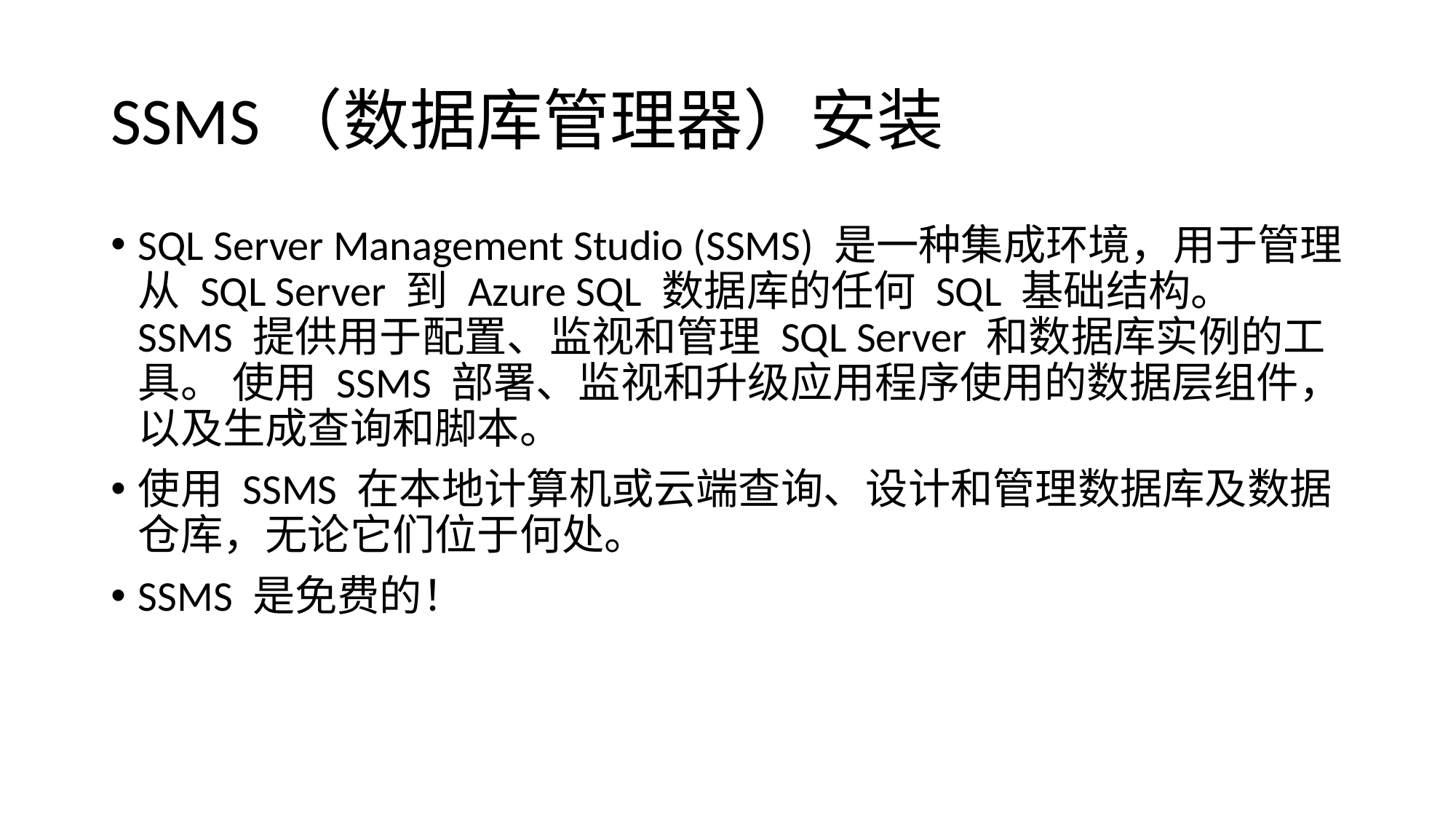

# SSMS（数据库管理器）安装
SQL Server Management Studio (SSMS) 是一种集成环境，用于管理从 SQL Server 到 Azure SQL 数据库的任何 SQL 基础结构。 SSMS 提供用于配置、监视和管理 SQL Server 和数据库实例的工具。 使用 SSMS 部署、监视和升级应用程序使用的数据层组件，以及生成查询和脚本。
使用 SSMS 在本地计算机或云端查询、设计和管理数据库及数据仓库，无论它们位于何处。
SSMS 是免费的！